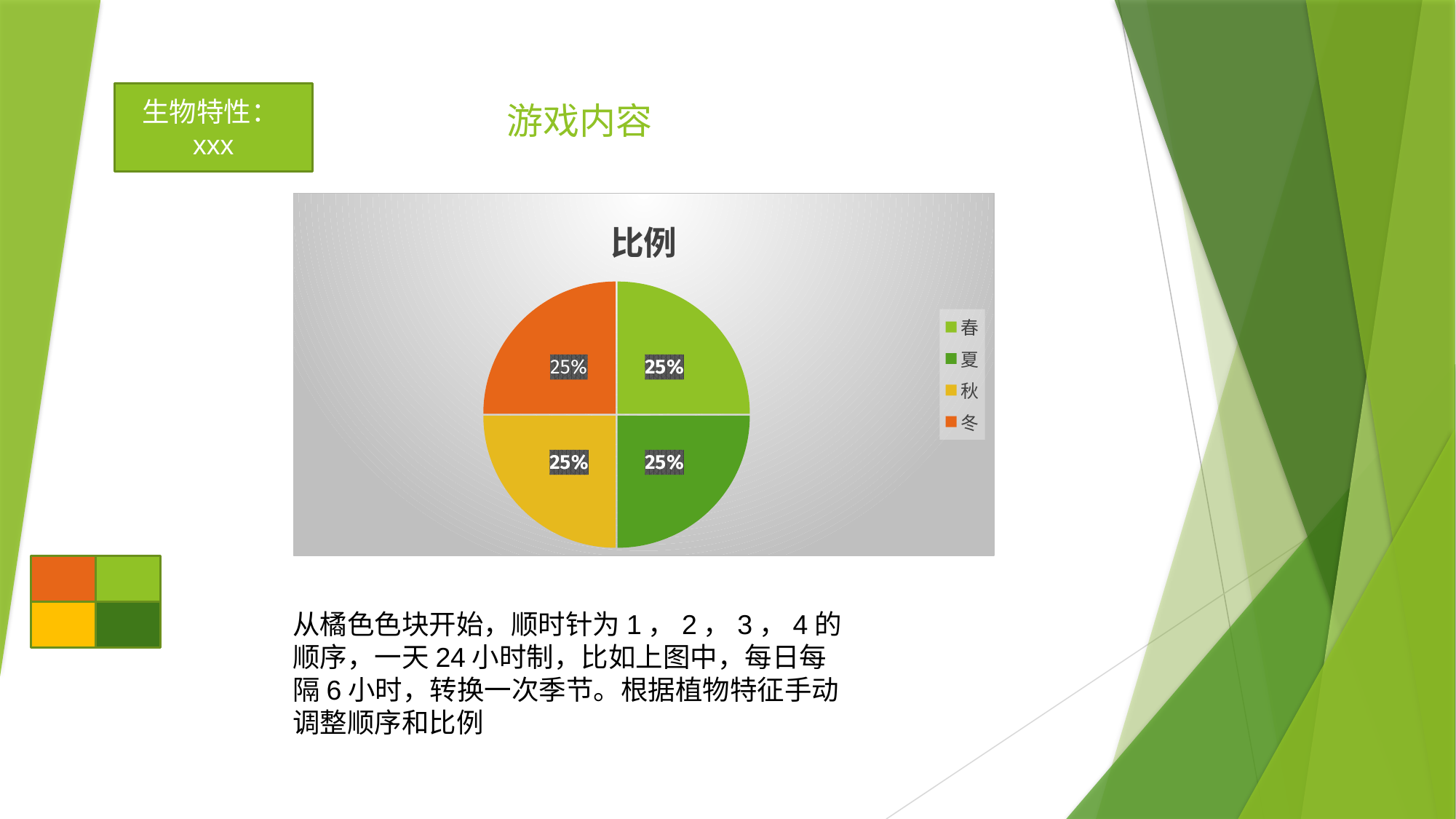

# 游戏内容
生物特性：xxx

### Chart:

| Category | 比例 |
|---|---|
| 春 | 2.5 |
| 夏 | 2.5 |
| 秋 | 2.5 |
| 冬 | 2.5 |

从橘色色块开始，顺时针为1，2，3，4的顺序，一天24小时制，比如上图中，每日每隔6小时，转换一次季节。根据植物特征手动调整顺序和比例